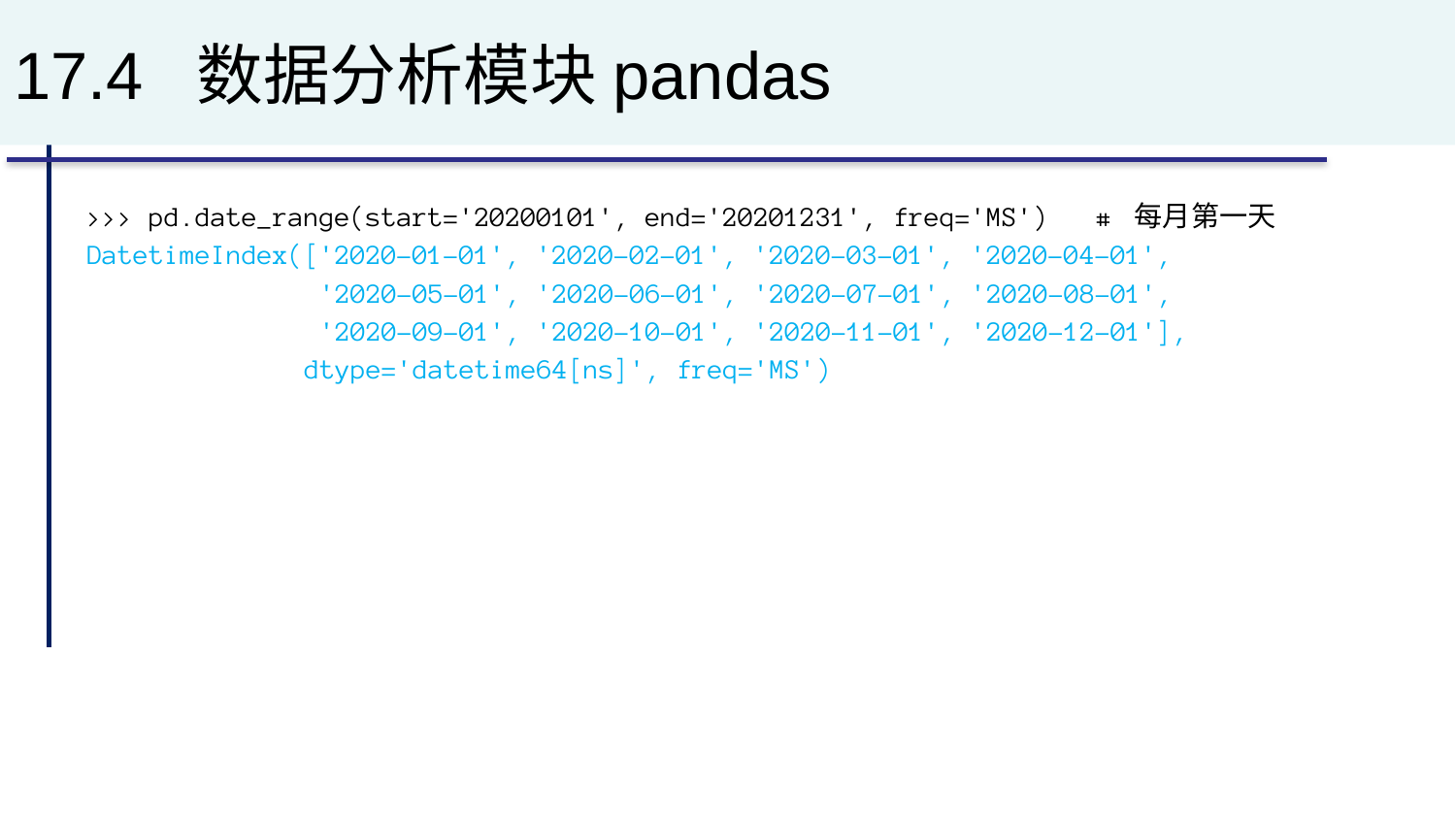

# 17.4  数据分析模块pandas
>>> pd.date_range(start='20200101', end='20201231', freq='MS')   # 每月第一天
DatetimeIndex(['2020-01-01', '2020-02-01', '2020-03-01', '2020-04-01',
               '2020-05-01', '2020-06-01', '2020-07-01', '2020-08-01',
               '2020-09-01', '2020-10-01', '2020-11-01', '2020-12-01'],
              dtype='datetime64[ns]', freq='MS')